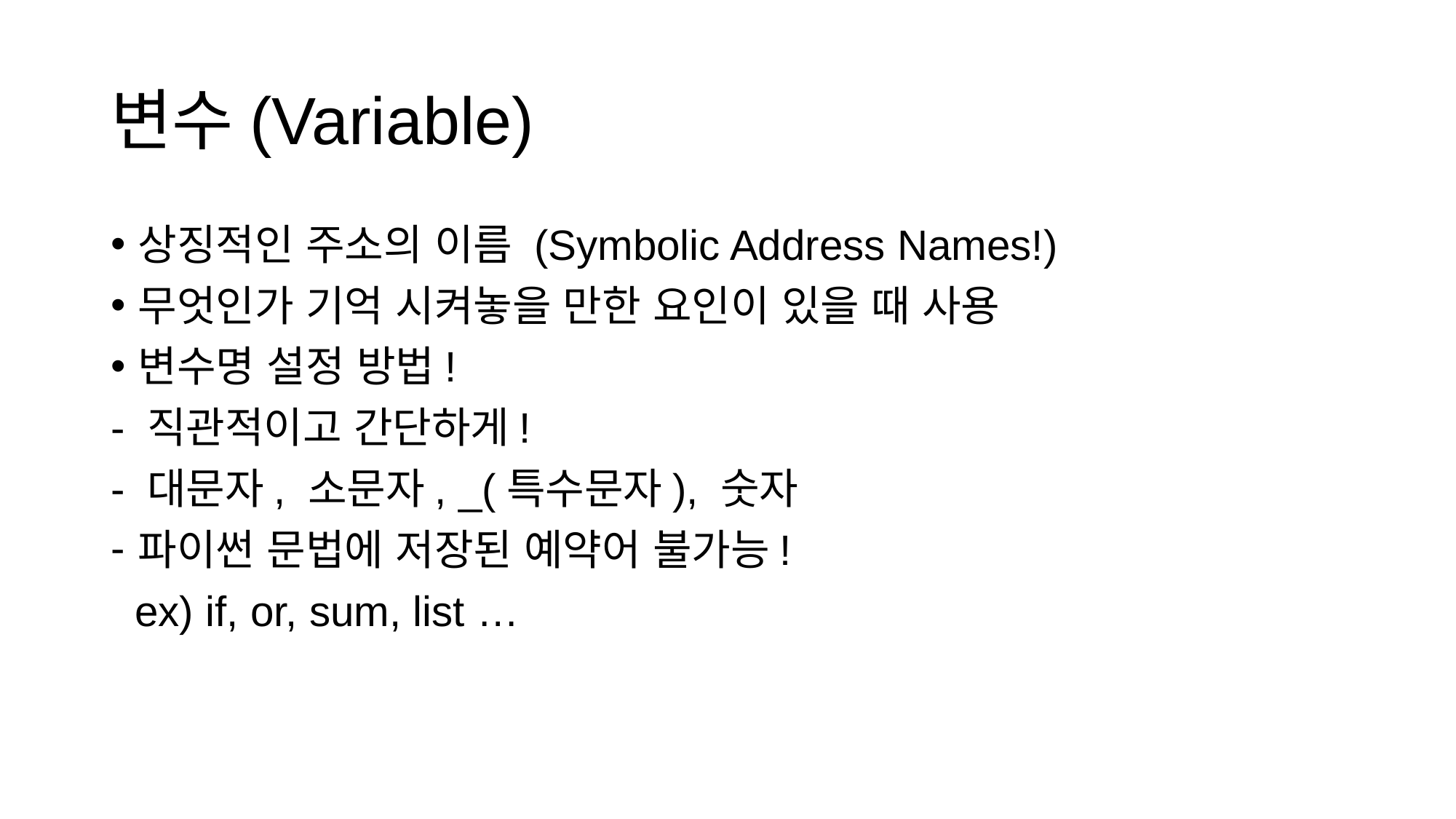

# 변수(Variable)
상징적인 주소의 이름 (Symbolic Address Names!)
무엇인가 기억 시켜놓을 만한 요인이 있을 때 사용
변수명 설정 방법!
- 직관적이고 간단하게!
- 대문자, 소문자, _(특수문자), 숫자
파이썬 문법에 저장된 예약어 불가능!
  ex) if, or, sum, list …